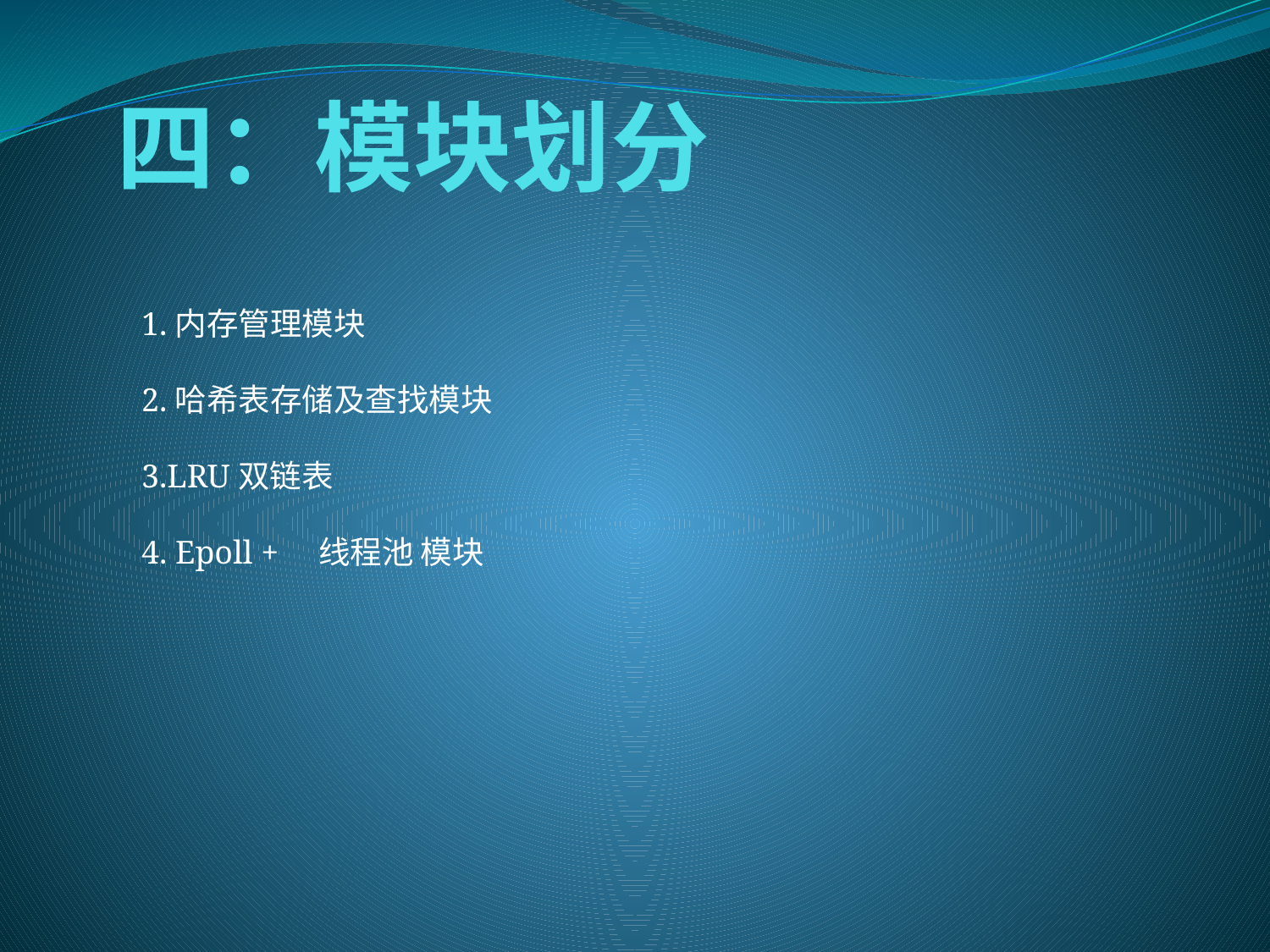

# 四：模块划分
1.内存管理模块

2.哈希表存储及查找模块

3.LRU双链表

4. Epoll +　线程池 模块